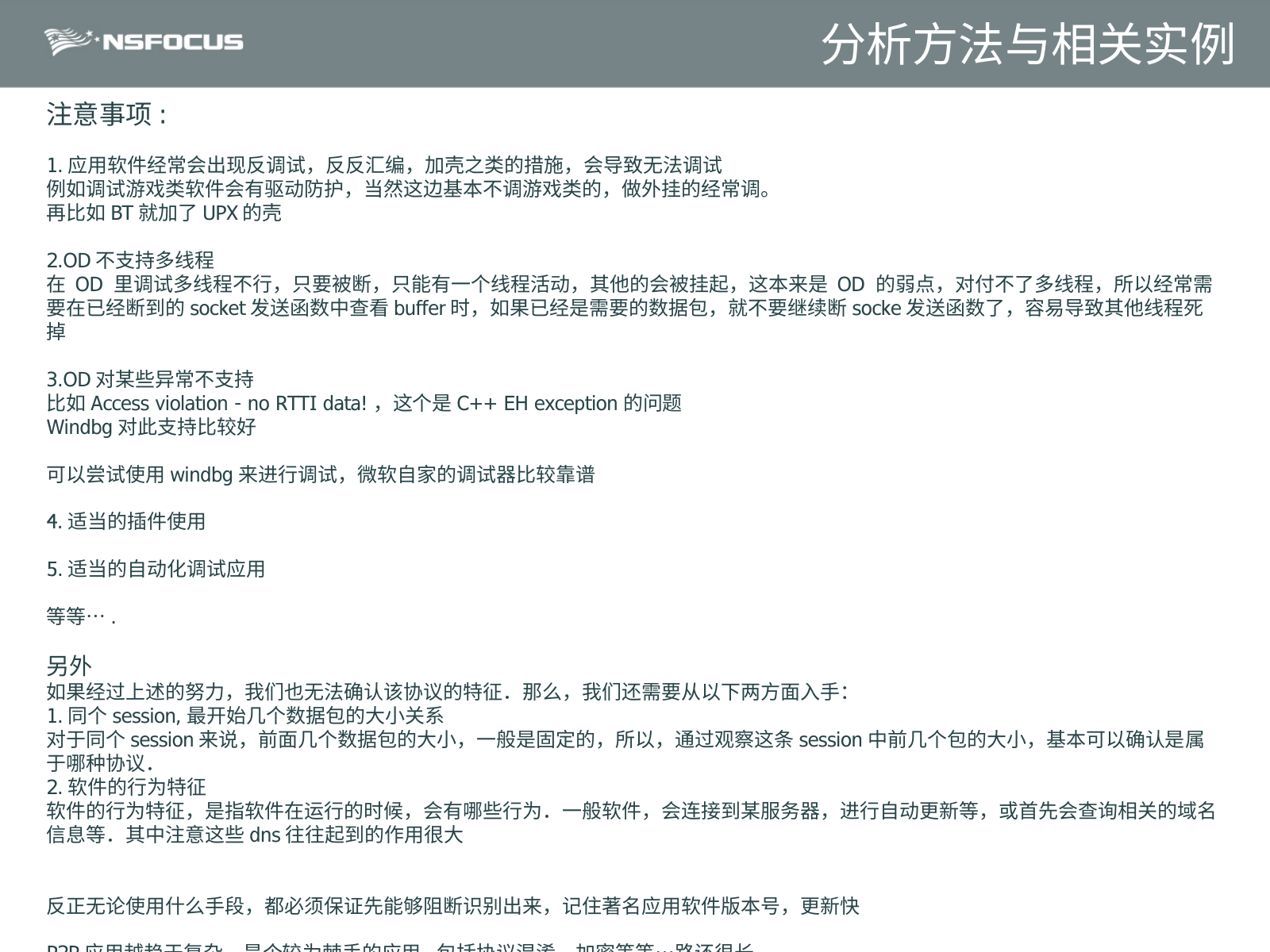

# 分析方法与相关实例
注意事项:

1.应用软件经常会出现反调试，反反汇编，加壳之类的措施，会导致无法调试
例如调试游戏类软件会有驱动防护，当然这边基本不调游戏类的，做外挂的经常调。
再比如BT就加了UPX的壳

2.OD不支持多线程
在 OD 里调试多线程不行，只要被断，只能有一个线程活动，其他的会被挂起，这本来是 OD 的弱点，对付不了多线程，所以经常需要在已经断到的socket发送函数中查看buffer时，如果已经是需要的数据包，就不要继续断socke发送函数了，容易导致其他线程死掉

3.OD对某些异常不支持
比如Access violation - no RTTI data!，这个是C++ EH exception的问题
Windbg对此支持比较好

可以尝试使用windbg来进行调试，微软自家的调试器比较靠谱

4.适当的插件使用

5.适当的自动化调试应用

等等….

另外
如果经过上述的努力，我们也无法确认该协议的特征．那么，我们还需要从以下两方面入手：
1.同个session,最开始几个数据包的大小关系
对于同个session来说，前面几个数据包的大小，一般是固定的，所以，通过观察这条session中前几个包的大小，基本可以确认是属于哪种协议．
2.软件的行为特征
软件的行为特征，是指软件在运行的时候，会有哪些行为．一般软件，会连接到某服务器，进行自动更新等，或首先会查询相关的域名信息等．其中注意这些dns往往起到的作用很大

反正无论使用什么手段，都必须保证先能够阻断识别出来，记住著名应用软件版本号，更新快

P2P应用越趋于复杂，是个较为棘手的应用,包括协议混淆，加密等等…路还很长